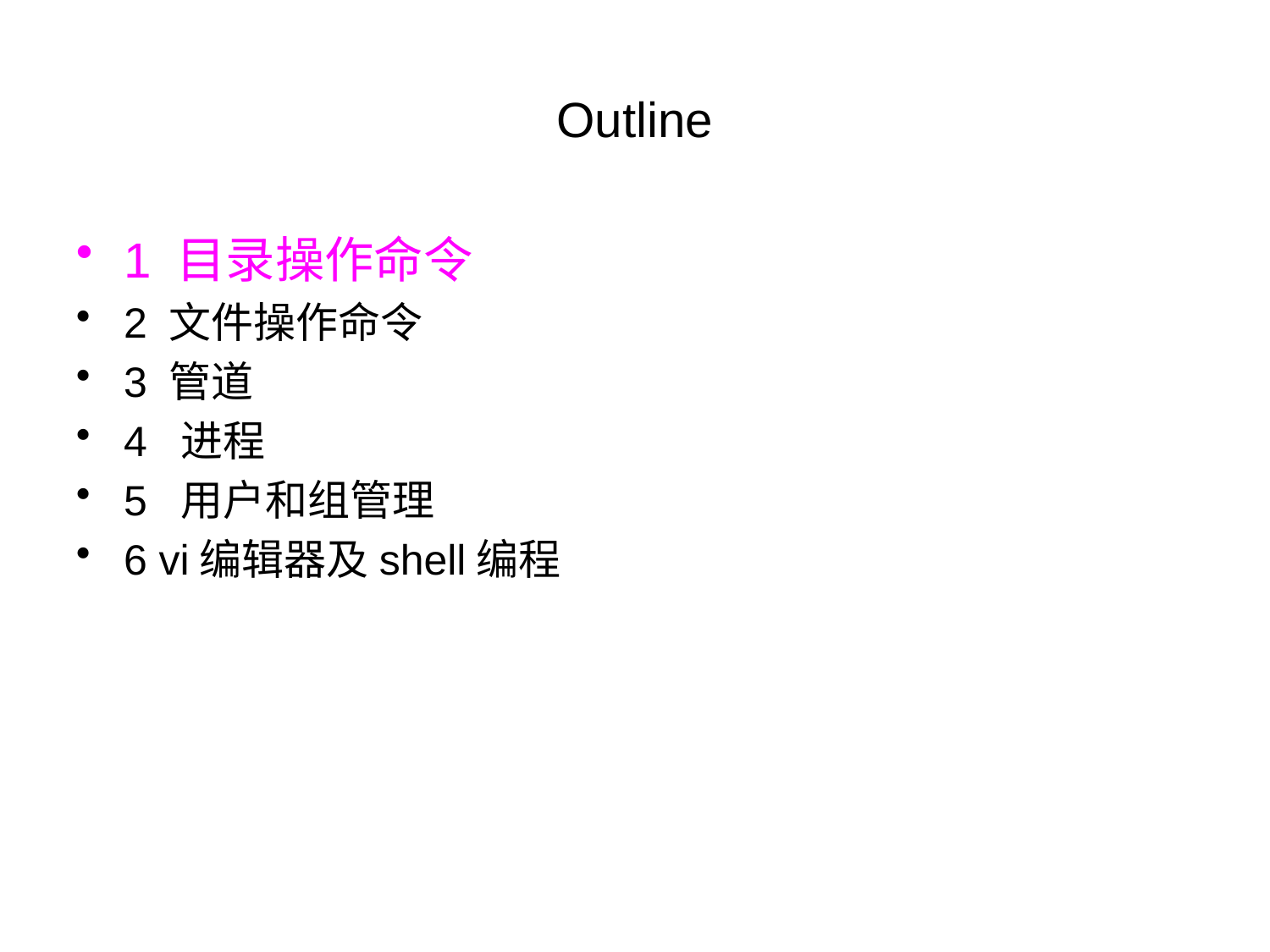

# Outline
1 目录操作命令
2 文件操作命令
3 管道
4  进程
5  用户和组管理
6 vi编辑器及shell编程